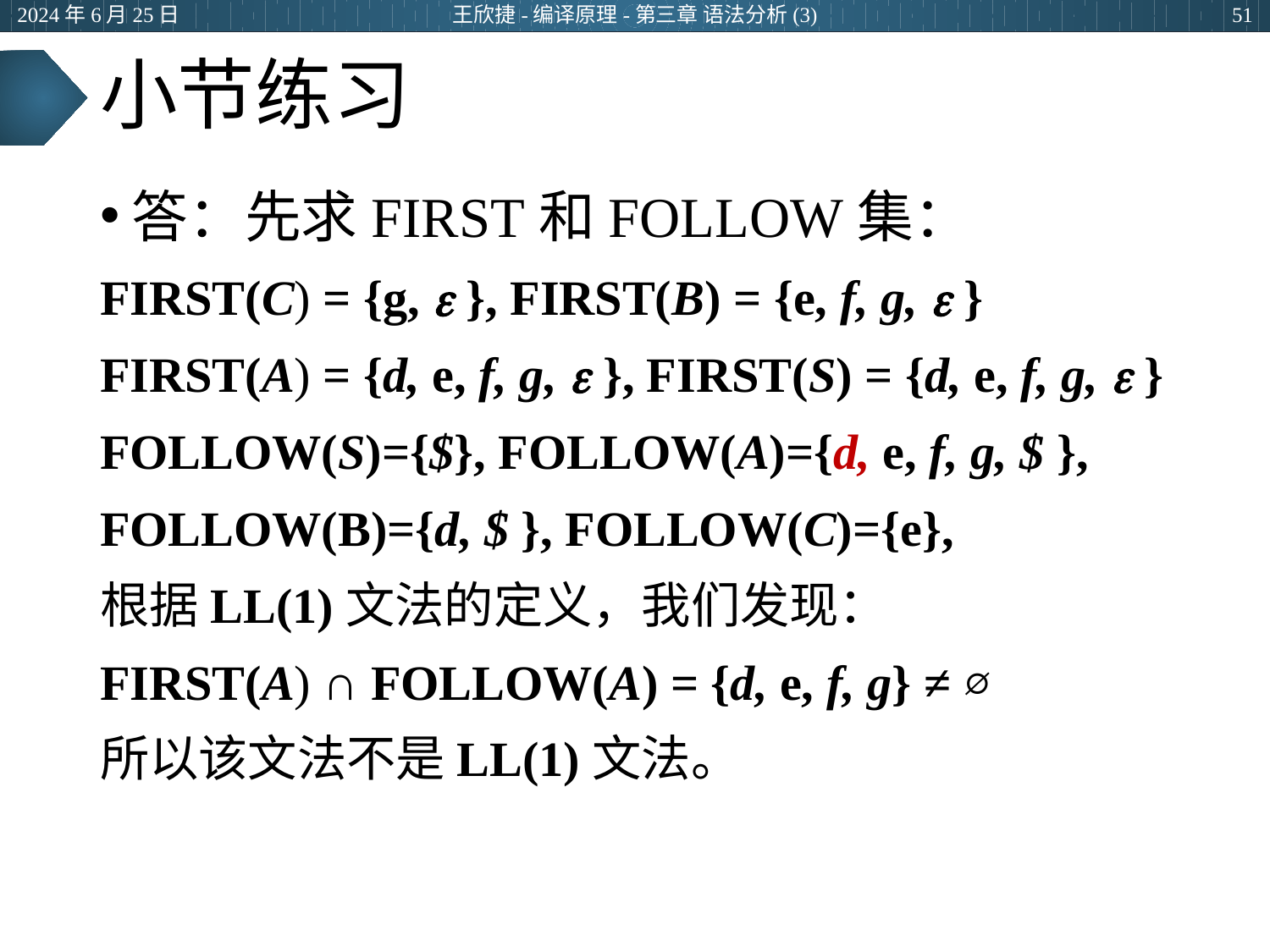

2024年6月25日
王欣捷-编译原理-第三章 语法分析(3)
51
# 小节练习
答：先求FIRST和FOLLOW集：
FIRST(C) = {g, ε }, FIRST(B) = {e, f, g, ε }
FIRST(A) = {d, e, f, g, ε }, FIRST(S) = {d, e, f, g, ε }
FOLLOW(S)={$}, FOLLOW(A)={d, e, f, g, $ },
FOLLOW(B)={d, $ }, FOLLOW(C)={e},
根据LL(1)文法的定义，我们发现：
FIRST(A) ∩ FOLLOW(A) = {d, e, f, g} ≠ ∅
所以该文法不是LL(1)文法。